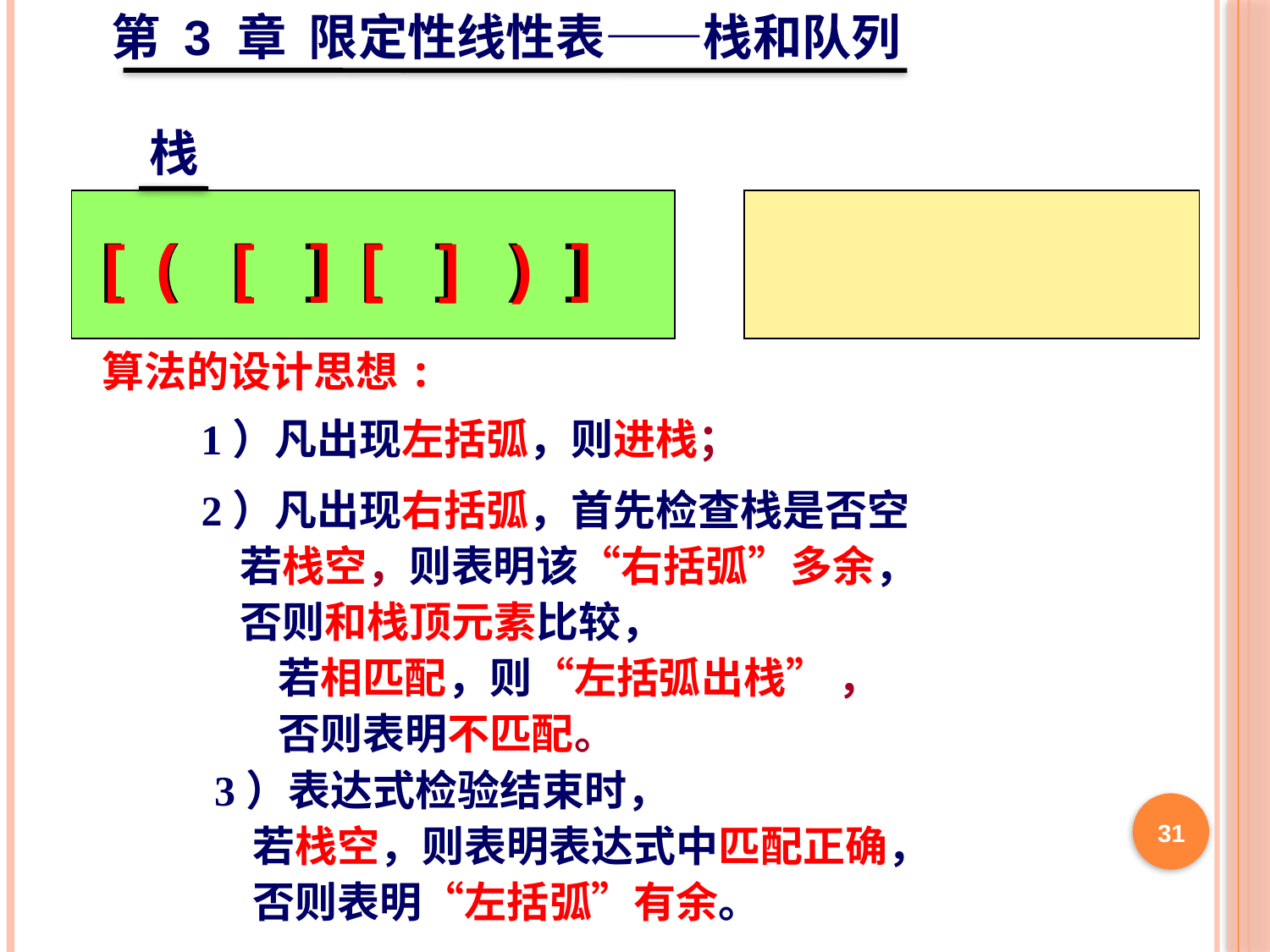

第 3 章  限定性线性表——栈和队列
栈
 [  (   [   ]  [   ]   )  ]

(
[
]
]
 [
[
 [
(
[
[
]
)
算法的设计思想:
1）凡出现左括弧，则进栈；
2）凡出现右括弧，首先检查栈是否空
   若栈空，则表明该“右括弧”多余，
   否则和栈顶元素比较，
       若相匹配，则“左括弧出栈” ，
       否则表明不匹配。
3）表达式检验结束时，
   若栈空，则表明表达式中匹配正确，
   否则表明“左括弧”有余。
31